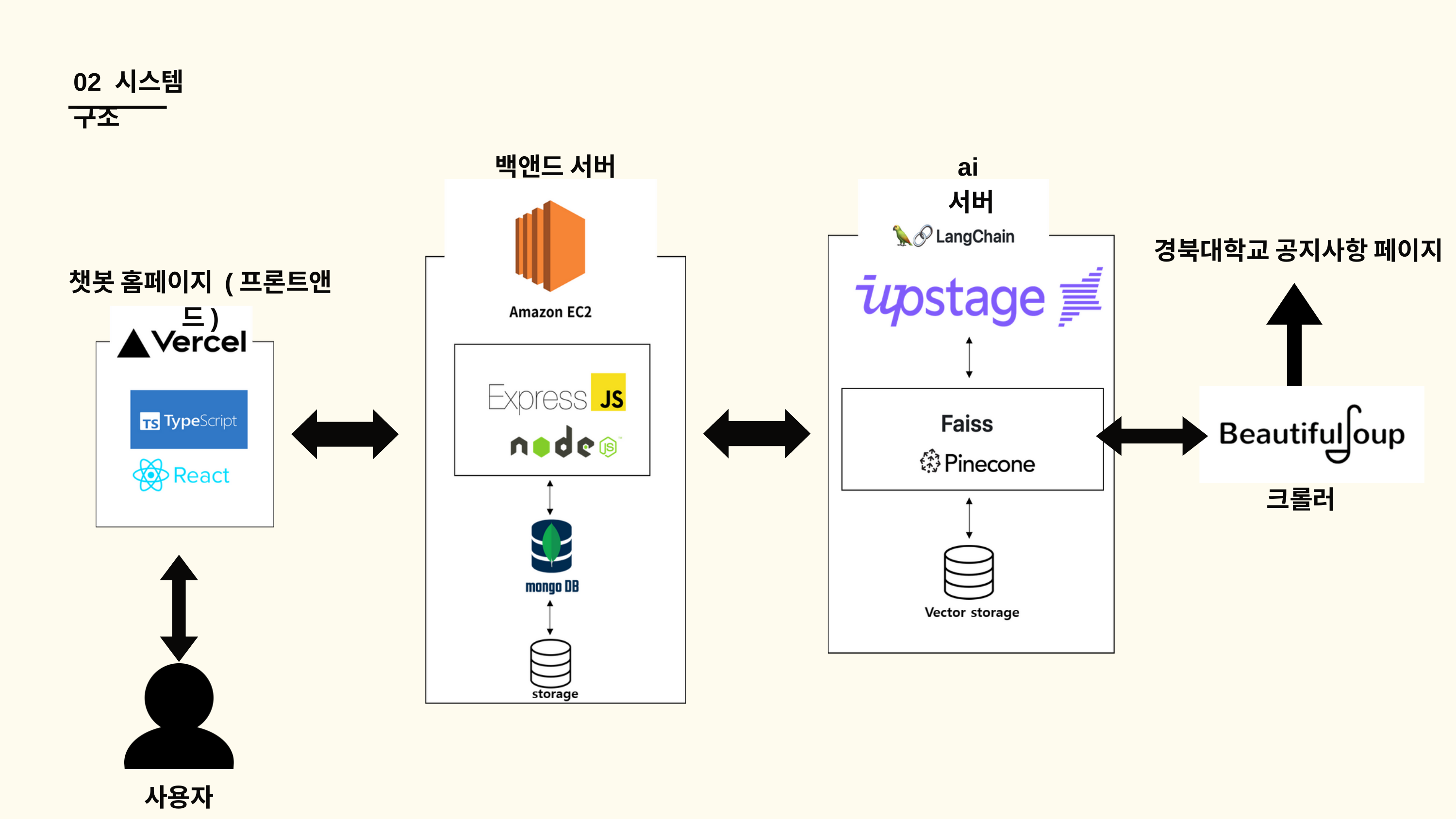

02 시스템 구조

백앤드 서버
ai서버

경북대학교 공지사항 페이지
챗봇 홈페이지 (프론트앤드)

크롤러

사용자